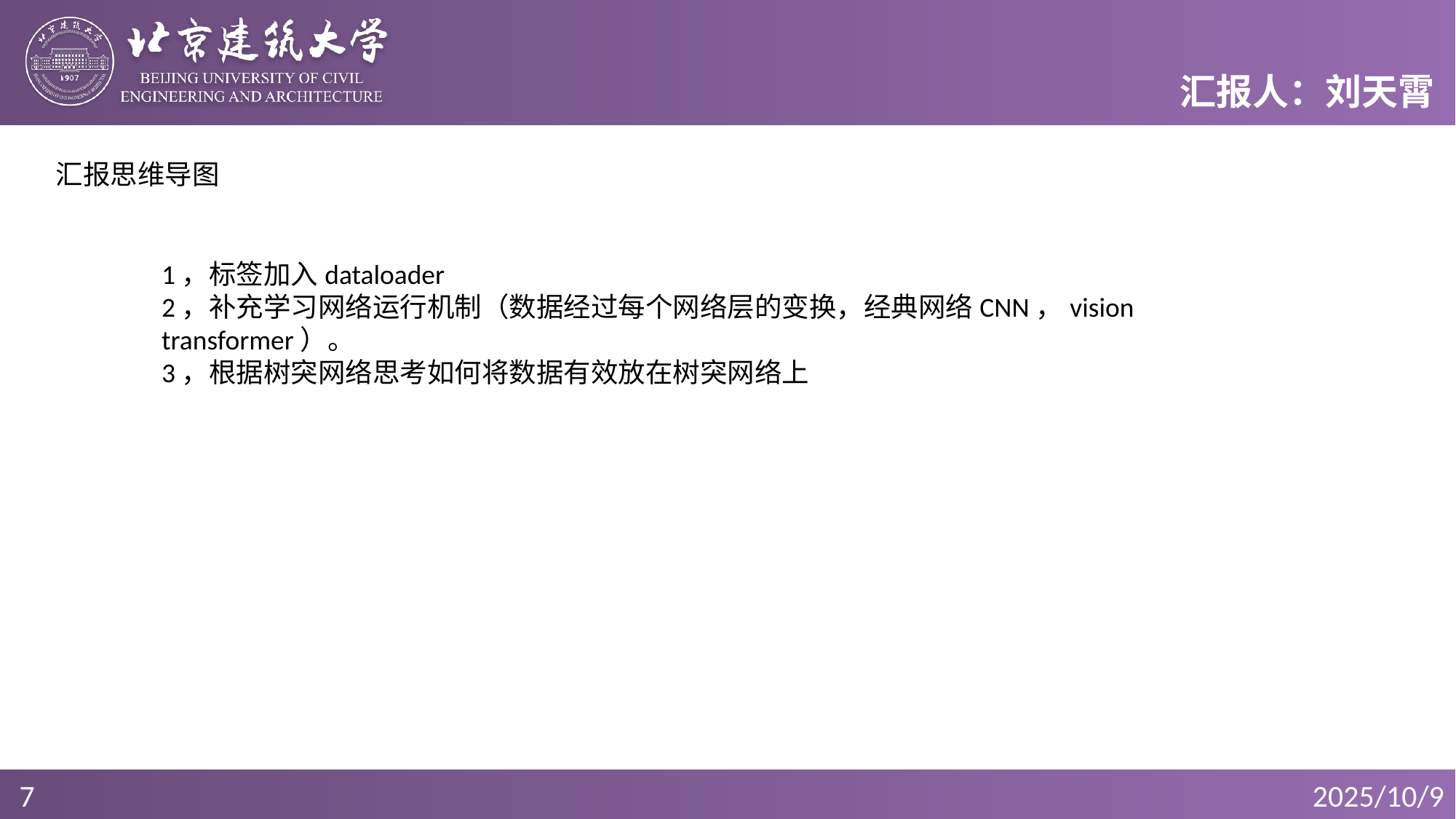

1，标签加入dataloader
2，补充学习网络运行机制（数据经过每个网络层的变换，经典网络CNN，vision transformer）。
3，根据树突网络思考如何将数据有效放在树突网络上